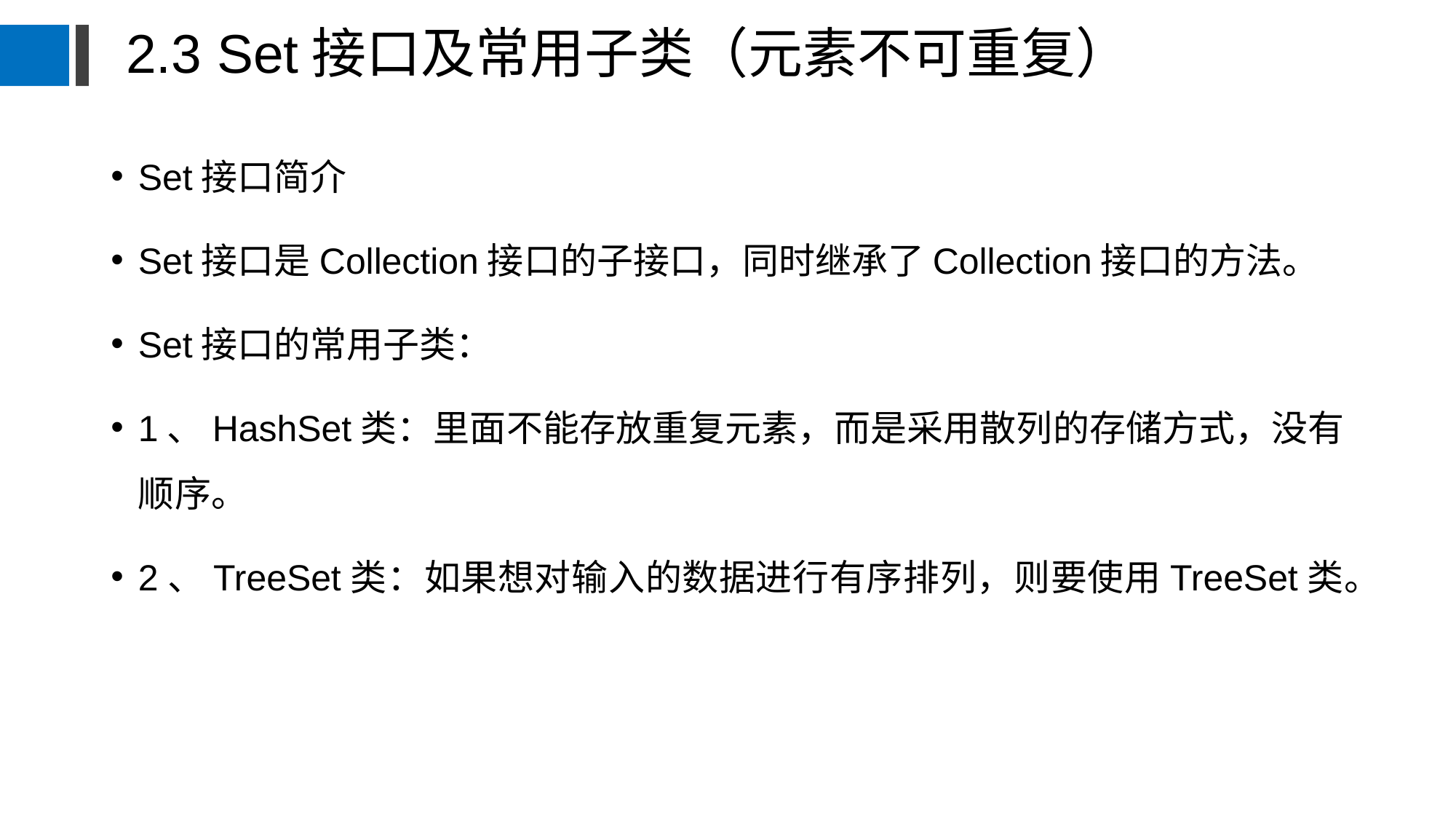

# 2.3 Set接口及常用子类（元素不可重复）
Set接口简介
Set接口是Collection接口的子接口，同时继承了Collection接口的方法。
Set接口的常用子类：
1、HashSet类：里面不能存放重复元素，而是采用散列的存储方式，没有顺序。
2、TreeSet类：如果想对输入的数据进行有序排列，则要使用TreeSet类。